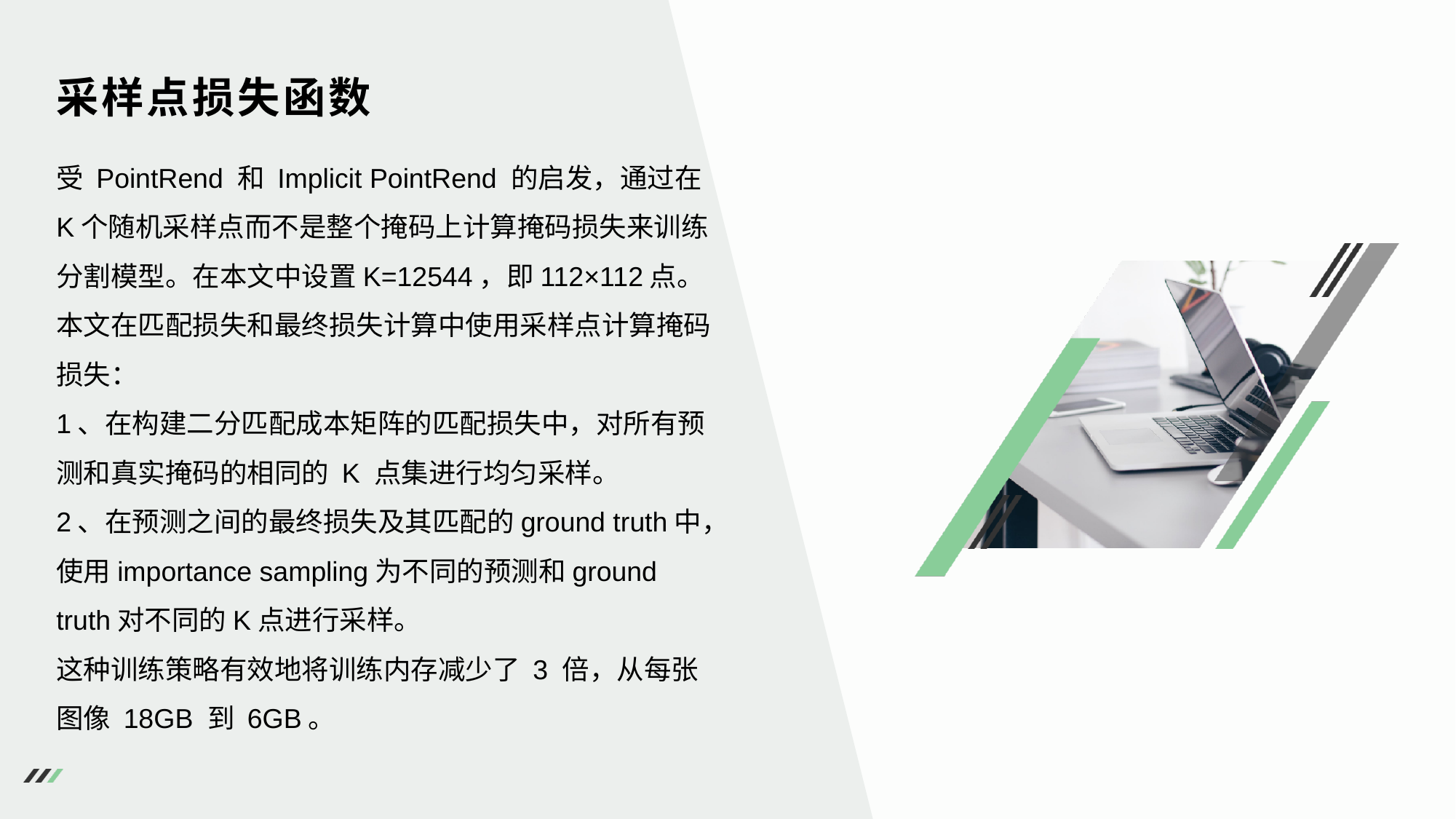

# 采样点损失函数
受 PointRend 和 Implicit PointRend 的启发，通过在 K个随机采样点而不是整个掩码上计算掩码损失来训练分割模型。在本文中设置K=12544，即112×112点。
本文在匹配损失和最终损失计算中使用采样点计算掩码损失：
1、在构建二分匹配成本矩阵的匹配损失中，对所有预测和真实掩码的相同的 K 点集进行均匀采样。
2、在预测之间的最终损失及其匹配的ground truth中，使用importance sampling为不同的预测和ground truth对不同的K点进行采样。
这种训练策略有效地将训练内存减少了 3 倍，从每张图像 18GB 到 6GB。